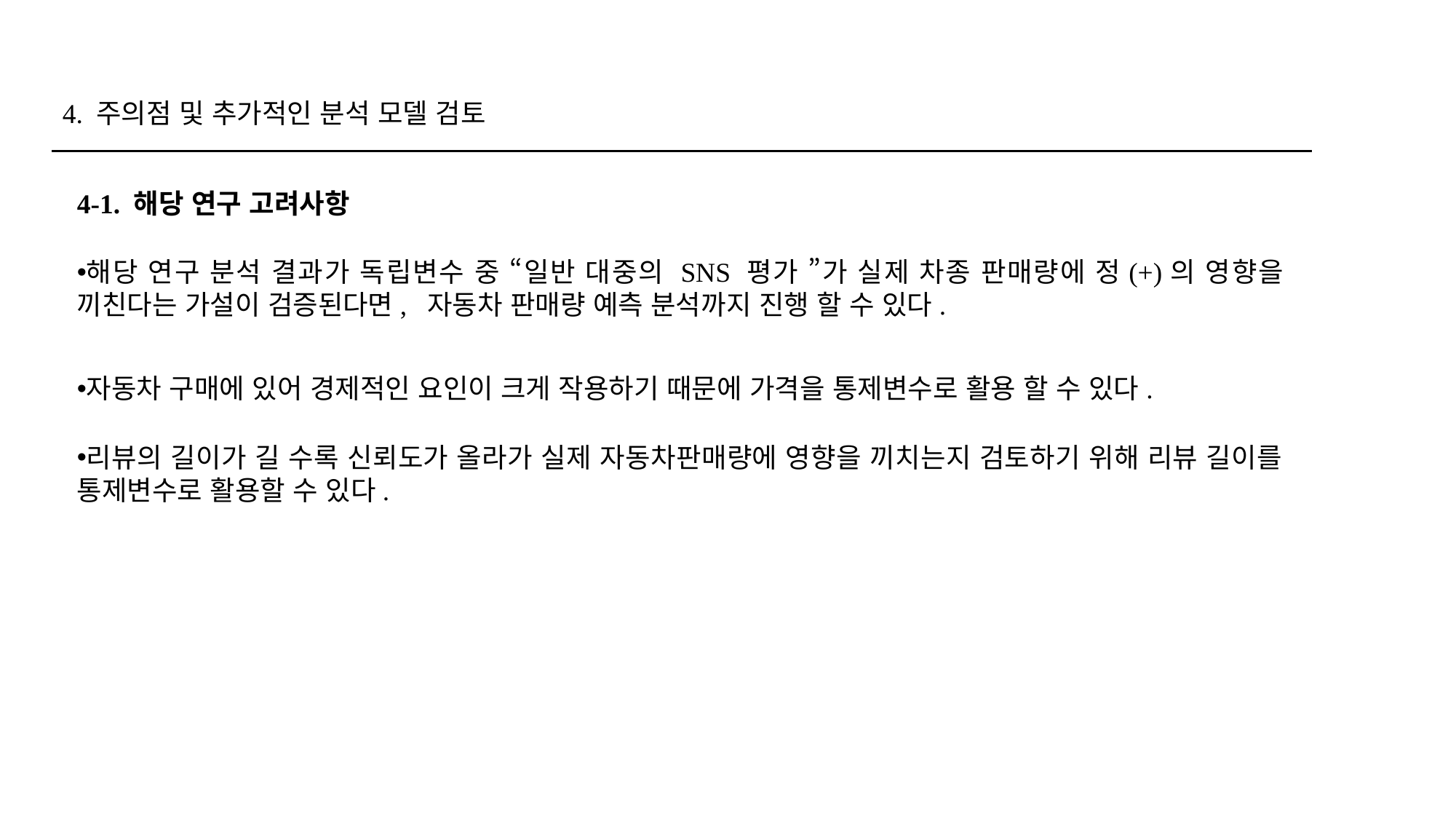

4. 주의점 및 추가적인 분석 모델 검토
4-1. 해당 연구 고려사항
해당 연구 분석 결과가 독립변수 중 “일반 대중의 SNS 평가 ”가 실제 차종 판매량에 정(+)의 영향을 끼친다는 가설이 검증된다면,  자동차 판매량 예측 분석까지 진행 할 수 있다.

자동차 구매에 있어 경제적인 요인이 크게 작용하기 때문에 가격을 통제변수로 활용 할 수 있다.
리뷰의 길이가 길 수록 신뢰도가 올라가 실제 자동차판매량에 영향을 끼치는지 검토하기 위해 리뷰 길이를 통제변수로 활용할 수 있다.